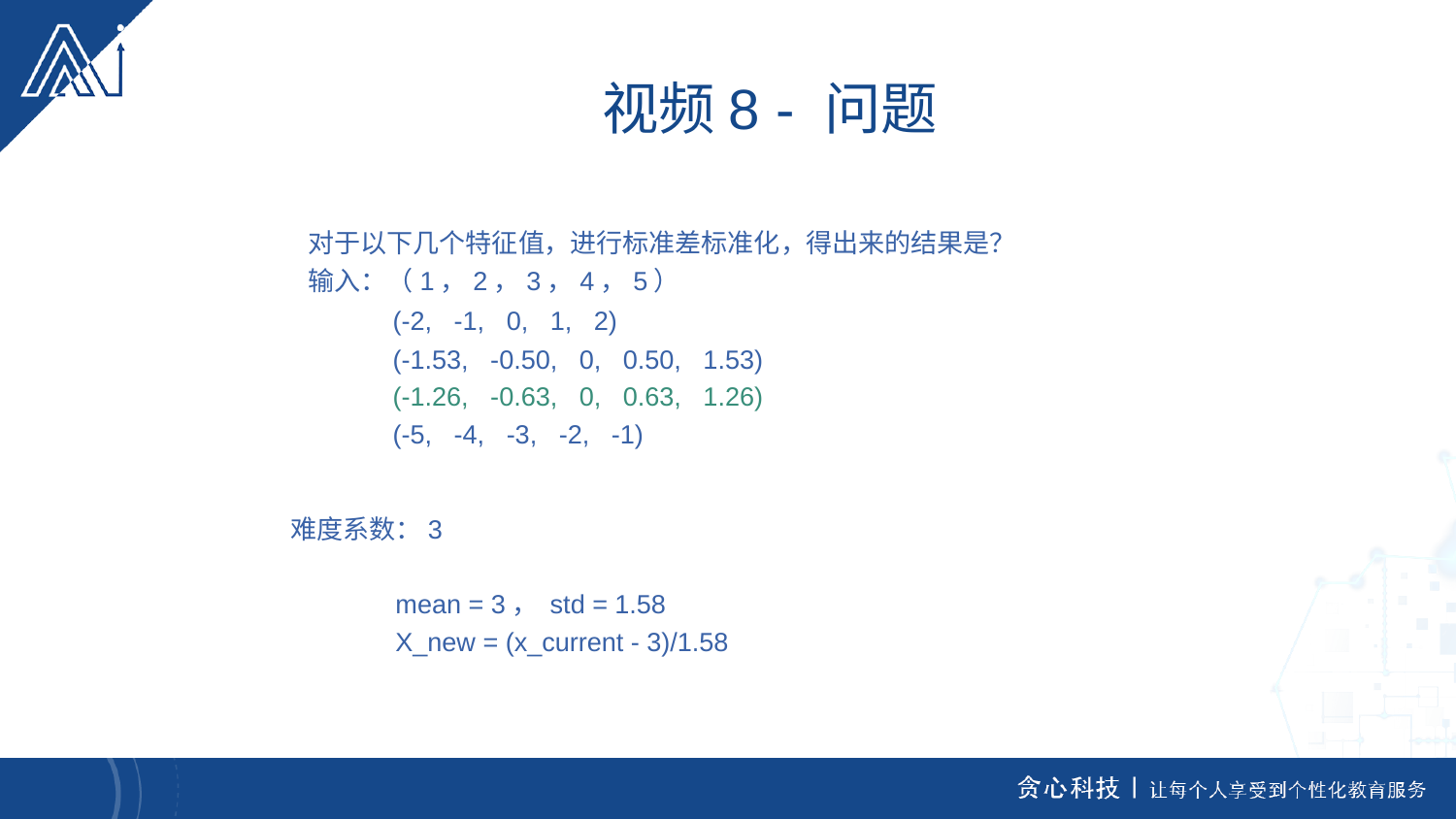

视频8 - 问题
对于以下几个特征值，进行标准差标准化，得出来的结果是？
输入：（1，2，3，4，5）
(-2,   -1,   0,   1,   2)
(-1.53,   -0.50,   0,   0.50,   1.53)
(-1.26,   -0.63,   0,   0.63,   1.26)
(-5,   -4,   -3,   -2,   -1)
难度系数：3
mean = 3， std = 1.58
X_new = (x_current - 3)/1.58